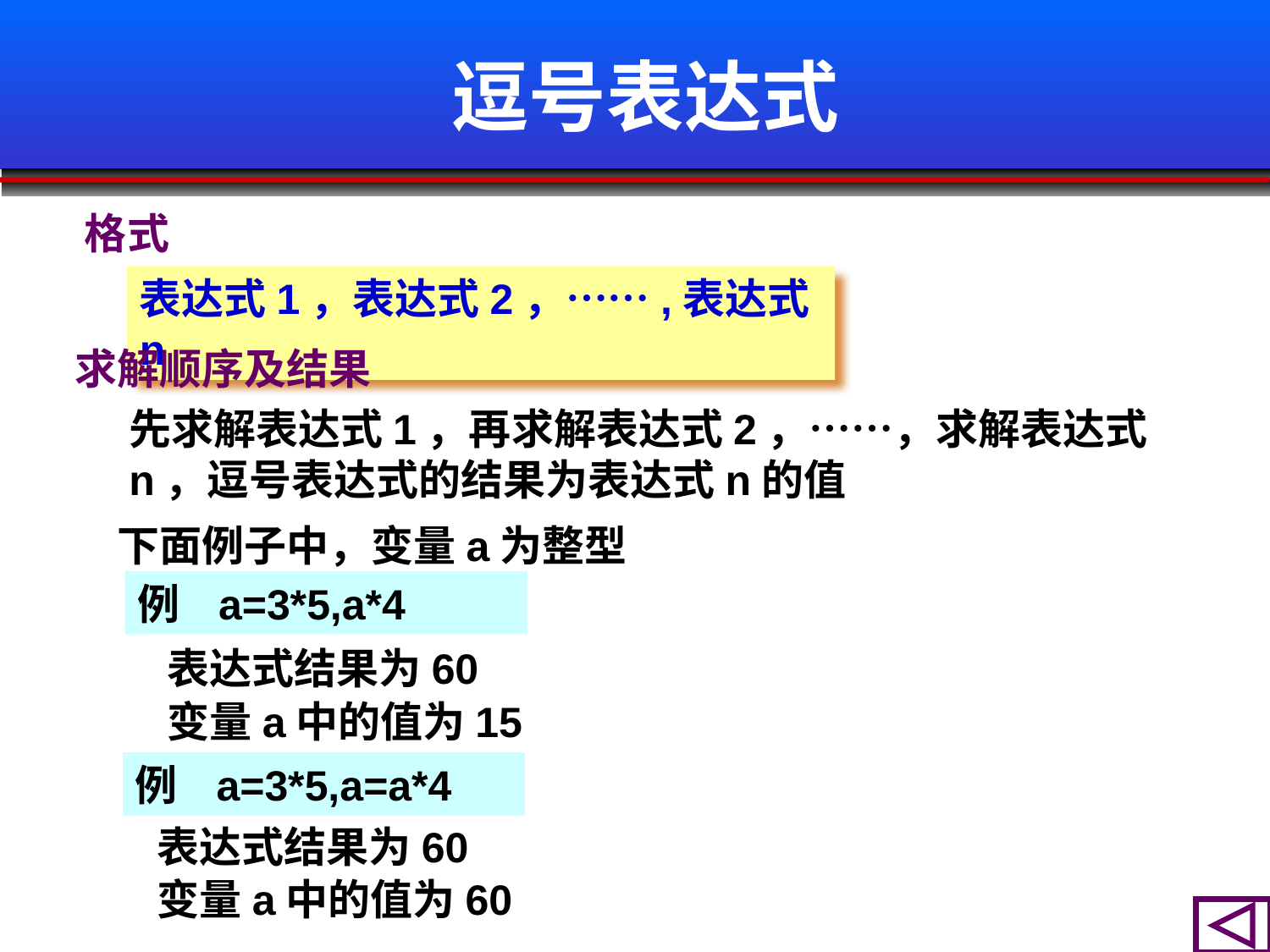

# 逗号表达式
格式
表达式1，表达式2，……,表达式n
 求解顺序及结果
先求解表达式1，再求解表达式2，……，求解表达式n，逗号表达式的结果为表达式n的值
下面例子中，变量a为整型
例   a=3*5,a*4
表达式结果为60
变量a中的值为15
例   a=3*5,a=a*4
表达式结果为60
变量a中的值为60